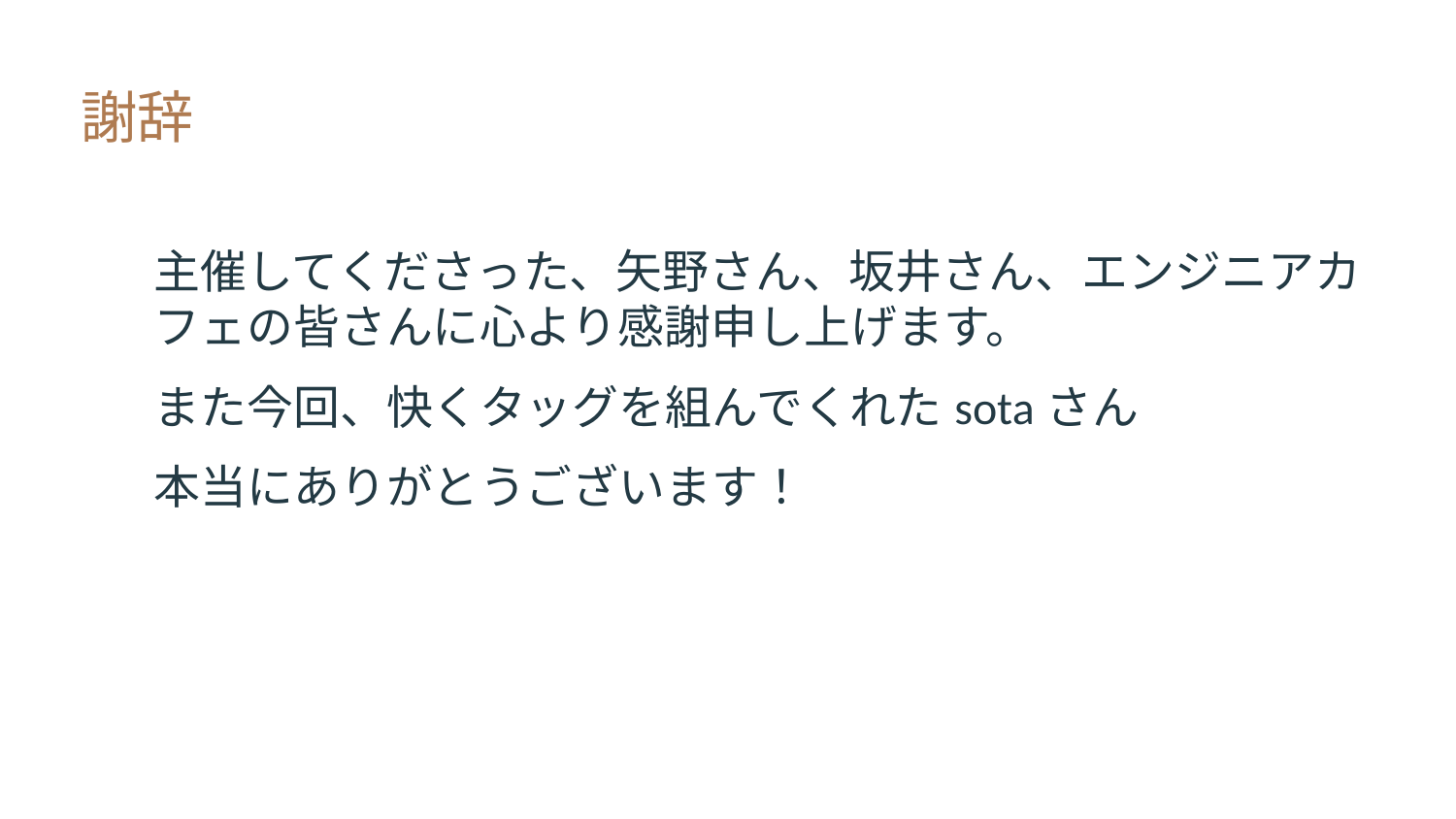

# 謝辞
主催してくださった、矢野さん、坂井さん、エンジニアカフェの皆さんに心より感謝申し上げます。
また今回、快くタッグを組んでくれたsotaさん
本当にありがとうございます！